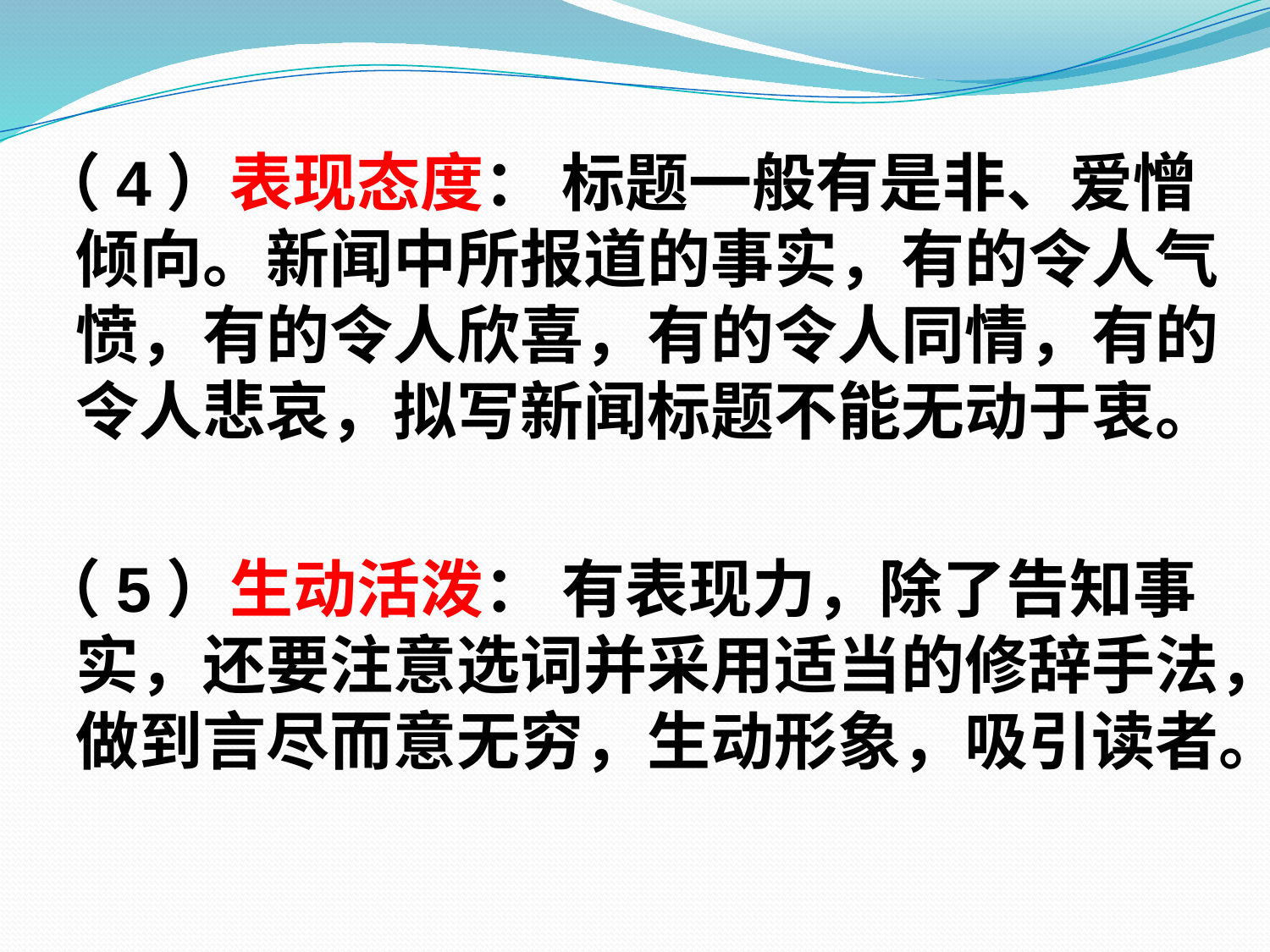

（4）表现态度： 标题一般有是非、爱憎倾向。新闻中所报道的事实，有的令人气愤，有的令人欣喜，有的令人同情，有的令人悲哀，拟写新闻标题不能无动于衷。

（5）生动活泼： 有表现力，除了告知事实，还要注意选词并采用适当的修辞手法，做到言尽而意无穷，生动形象，吸引读者。